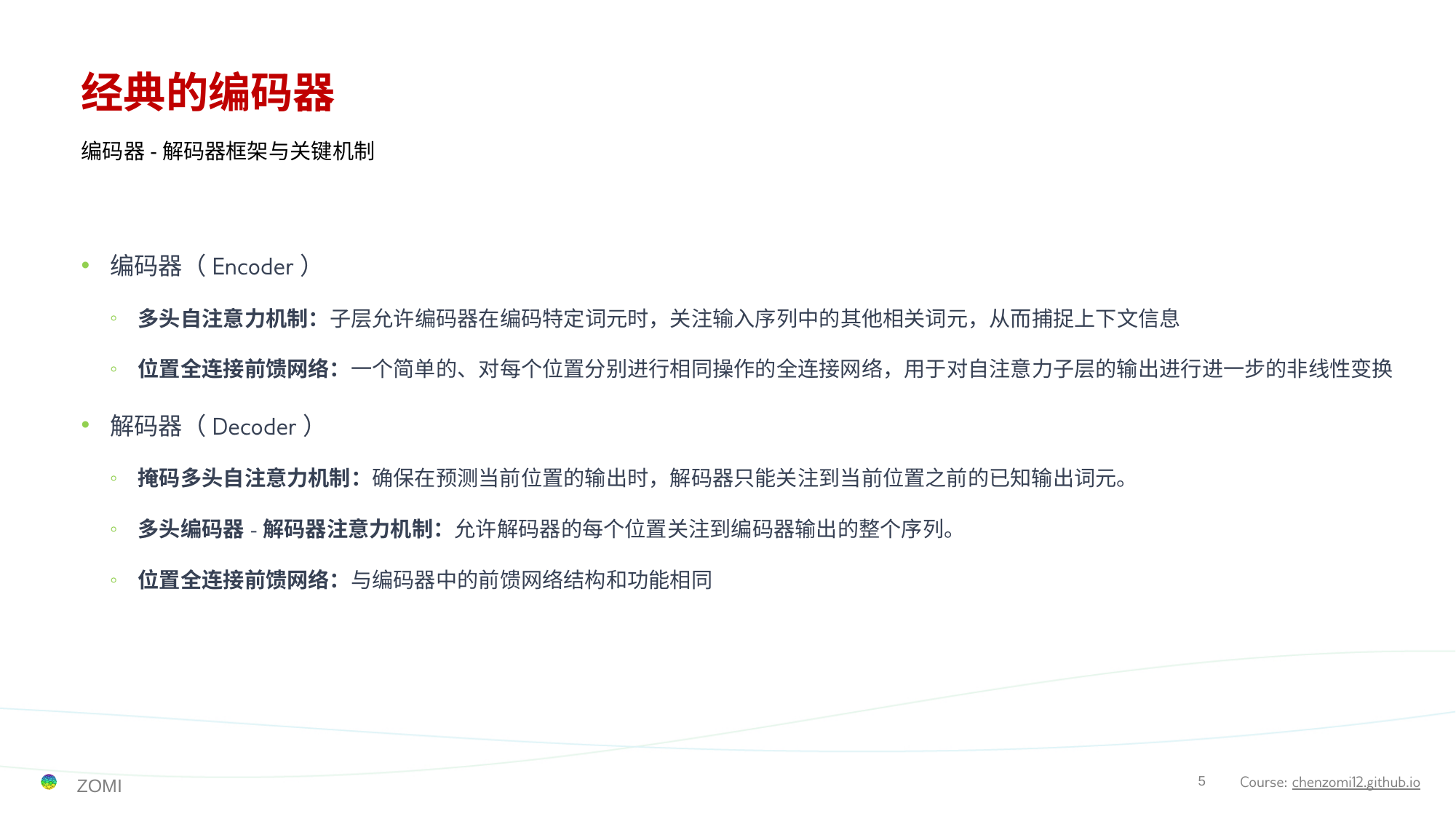

# 经典的编码器
编码器-解码器框架与关键机制
编码器（Encoder）
多头自注意力机制：子层允许编码器在编码特定词元时，关注输入序列中的其他相关词元，从而捕捉上下文信息
位置全连接前馈网络：一个简单的、对每个位置分别进行相同操作的全连接网络，用于对自注意力子层的输出进行进一步的非线性变换
解码器（Decoder）
掩码多头自注意力机制：确保在预测当前位置的输出时，解码器只能关注到当前位置之前的已知输出词元。
多头编码器-解码器注意力机制：允许解码器的每个位置关注到编码器输出的整个序列。
位置全连接前馈网络：与编码器中的前馈网络结构和功能相同